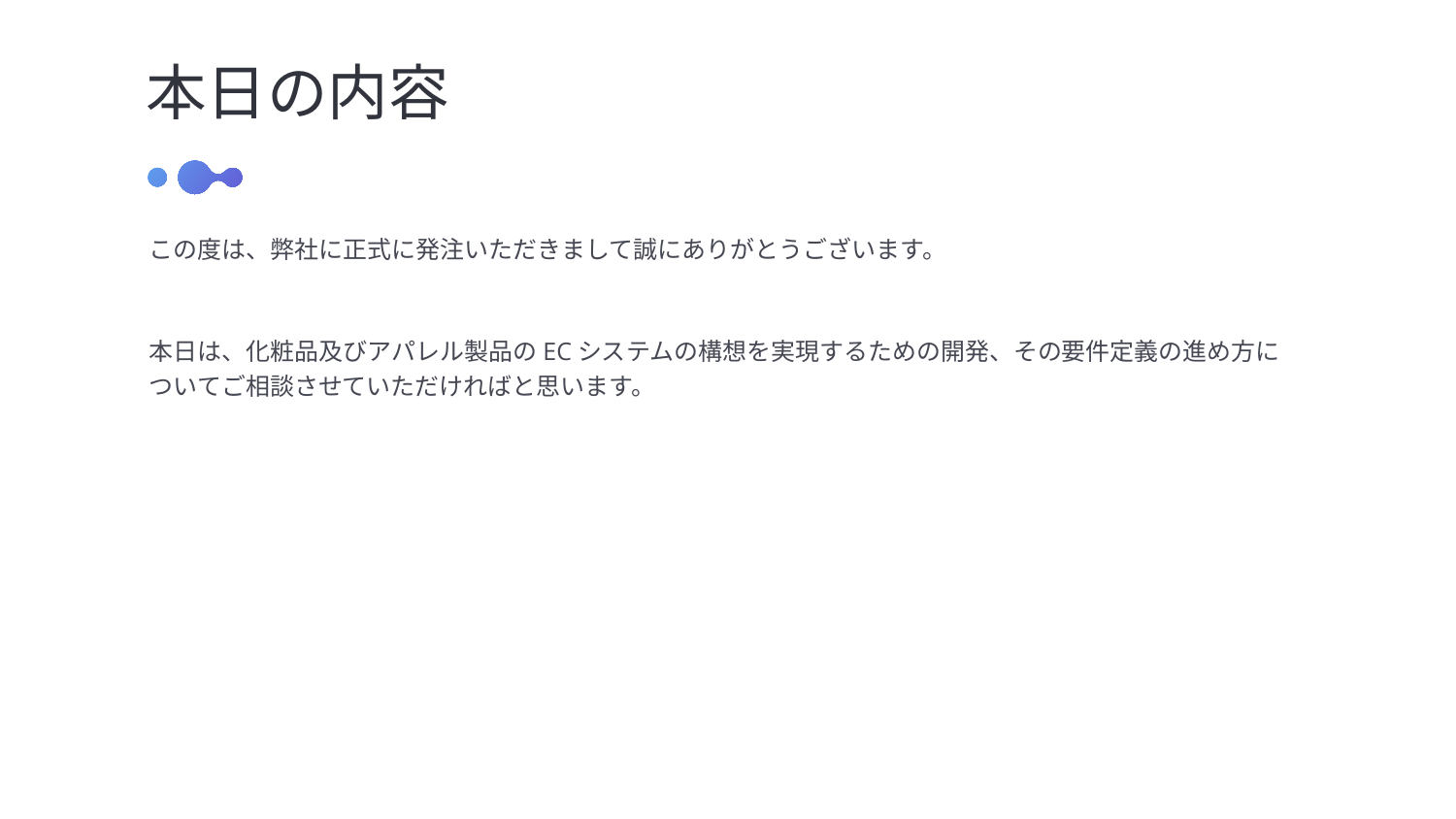

本日の内容

この度は、弊社に正式に発注いただきまして誠にありがとうございます。

本日は、化粧品及びアパレル製品のECシステムの構想を実現するための開発、その要件定義の進め方についてご相談させていただければと思います。